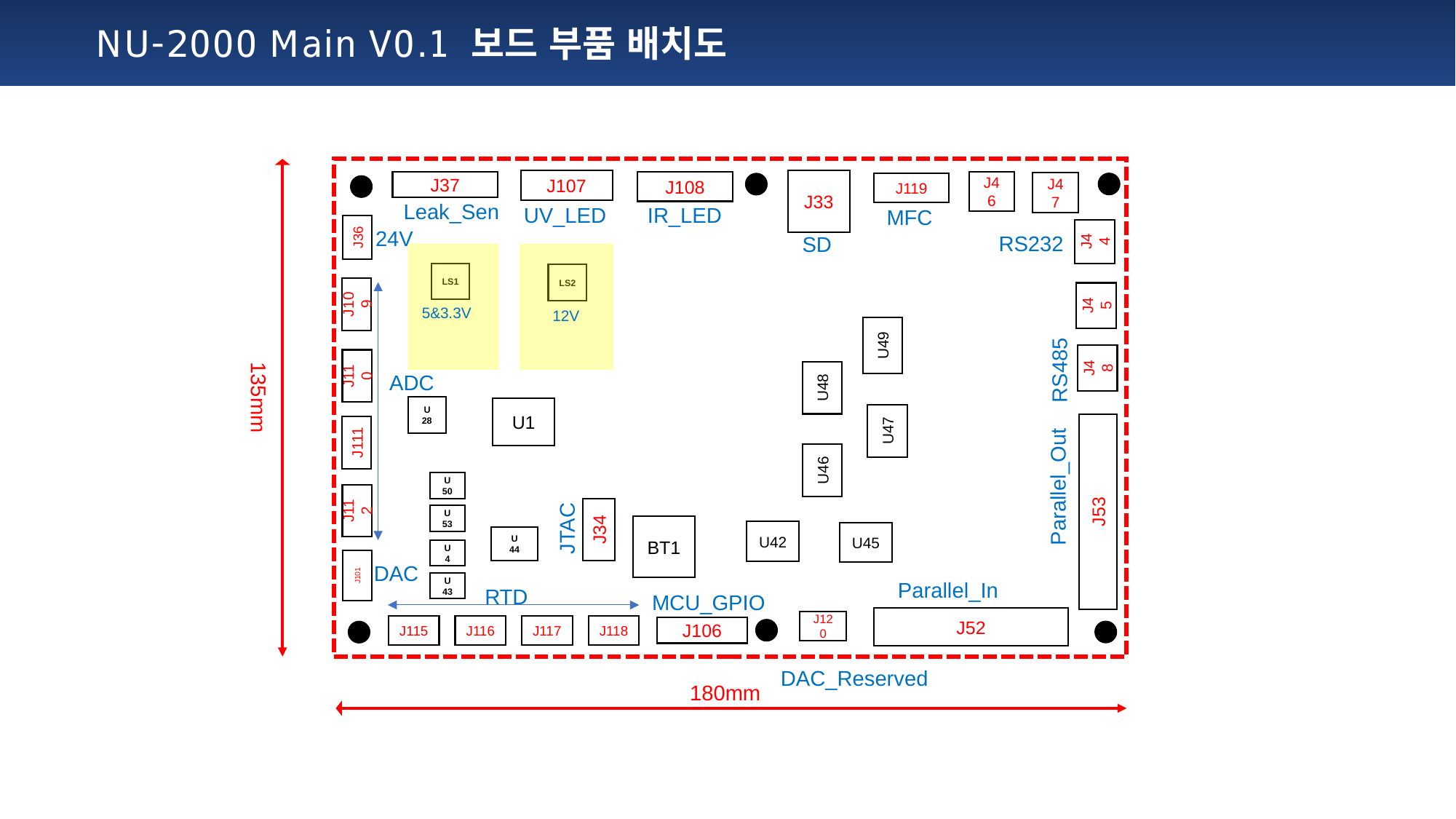

2. Test 항목 -  1) calibration - HF
        NU-2000 Main V0.1 보드 부품 배치도

J33
J107
J37
J46
J108

J47

J119

Leak_Sen
IR_LED
UV_LED
MFC
24V
J44
J36
RS232
SD

LS1
LS2
J45
J109
5&3.3V
12V
U49
J48
RS485
J110
ADC
U48
135mm
U
28
U1
U47
J111
U46
Parallel_Out
U
50
J53
J112
U
53
JTAC
J34
BT1
U42
U45
U
44
U
4
DAC
J101
Parallel_In
U
43
RTD
MCU_GPIO
J52
J120
J118
J117
J116
J115
J106

DAC_Reserved
180mm